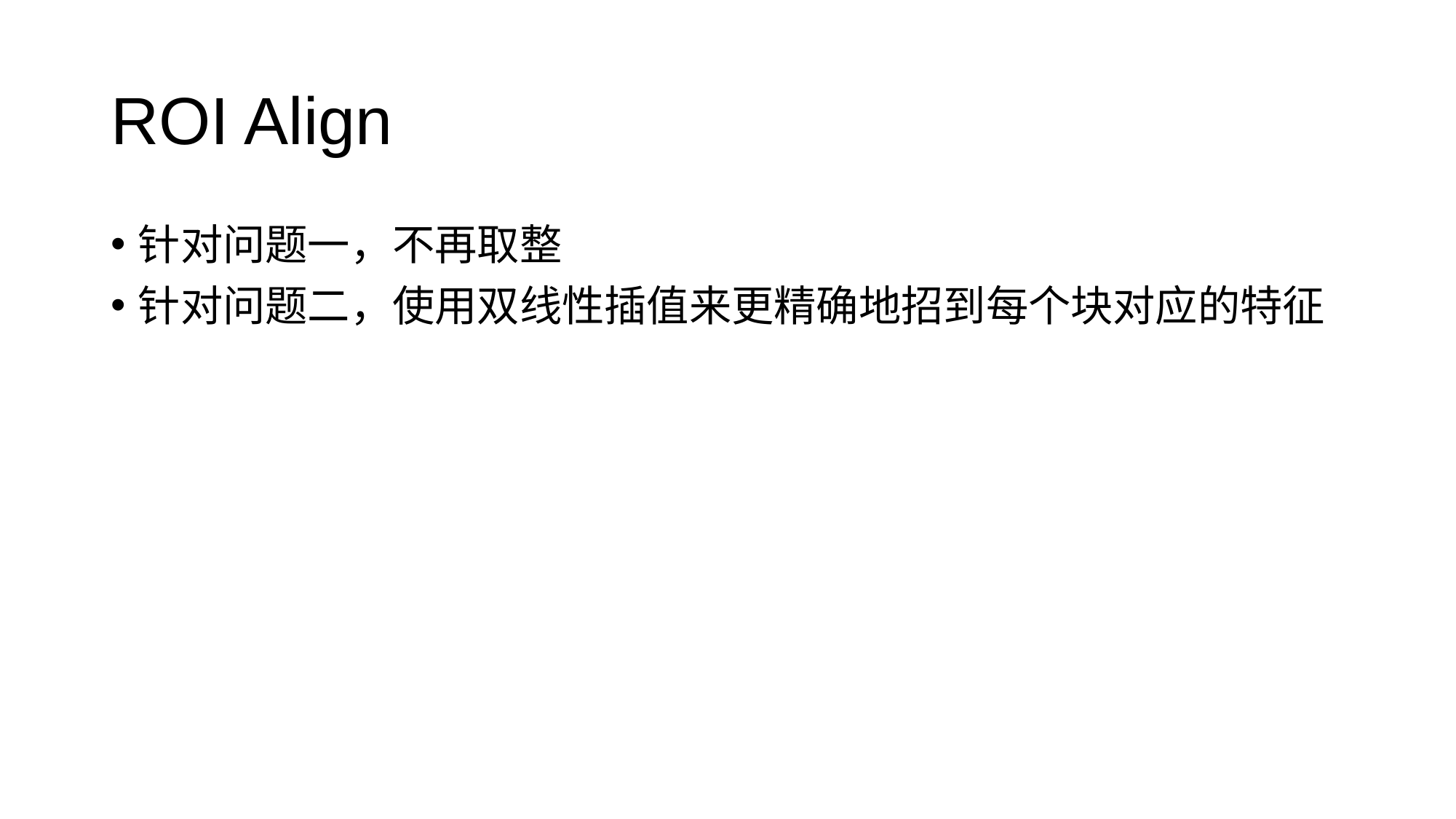

# ROI Align
针对问题一，不再取整
针对问题二，使用双线性插值来更精确地招到每个块对应的特征